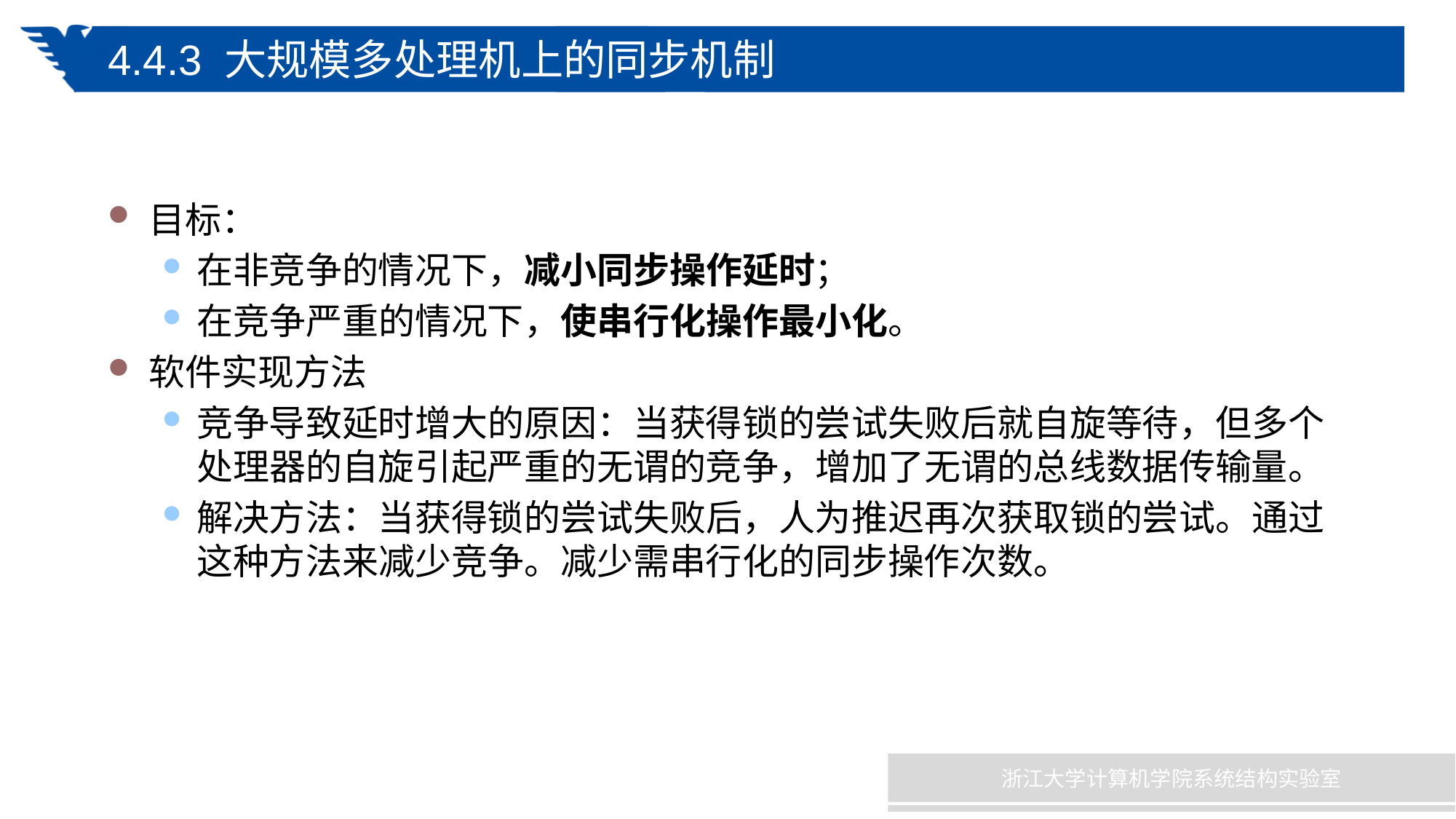

# 4.4.3 大规模多处理机上的同步机制
目标：
在非竞争的情况下，减小同步操作延时；
在竞争严重的情况下，使串行化操作最小化。
软件实现方法
竞争导致延时增大的原因：当获得锁的尝试失败后就自旋等待，但多个处理器的自旋引起严重的无谓的竞争，增加了无谓的总线数据传输量。
解决方法：当获得锁的尝试失败后，人为推迟再次获取锁的尝试。通过这种方法来减少竞争。减少需串行化的同步操作次数。